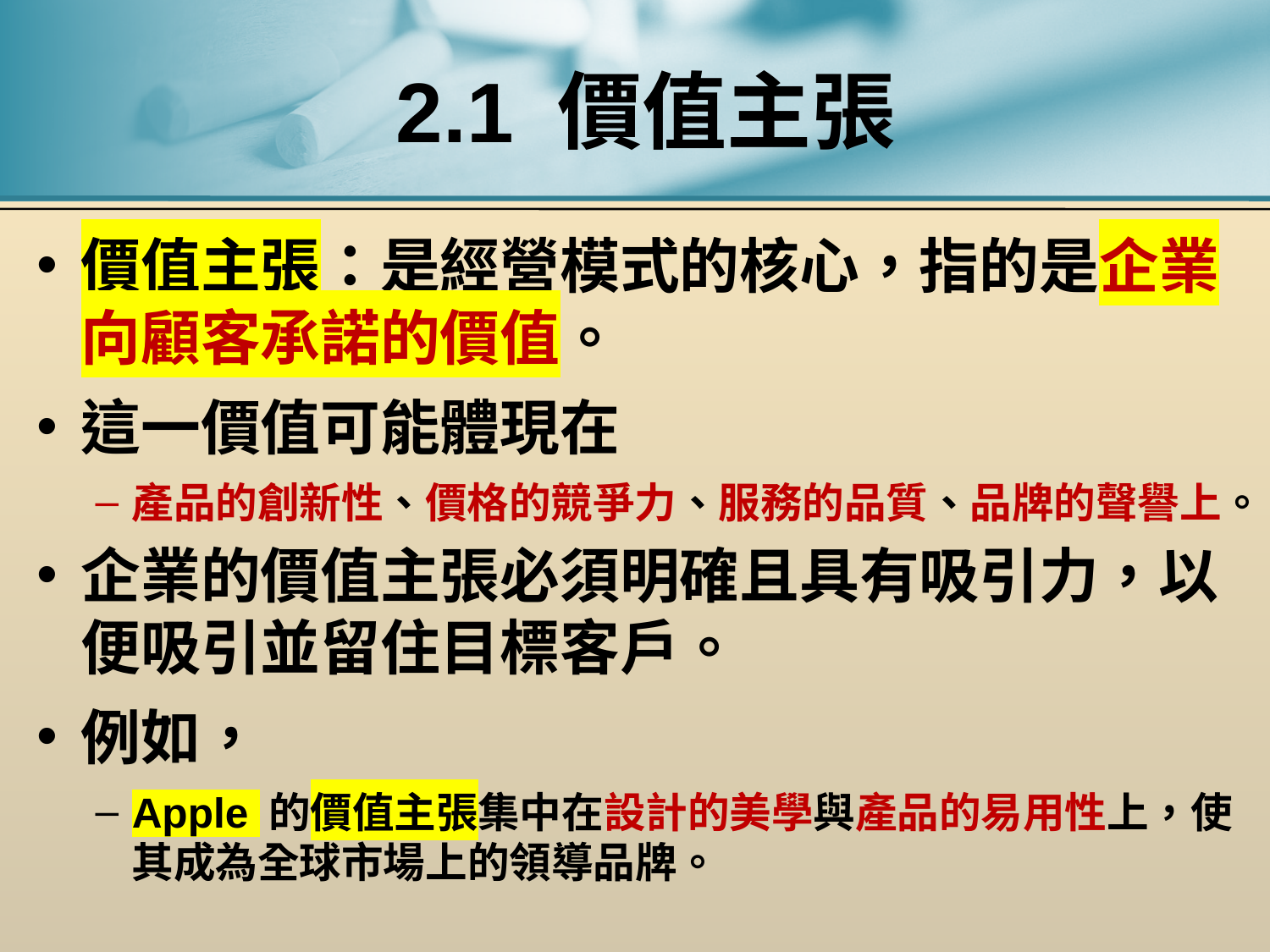

# 2.1 價值主張
價值主張：是經營模式的核心，指的是企業向顧客承諾的價值。
這一價值可能體現在
產品的創新性、價格的競爭力、服務的品質、品牌的聲譽上。
企業的價值主張必須明確且具有吸引力，以便吸引並留住目標客戶。
例如，
Apple 的價值主張集中在設計的美學與產品的易用性上，使其成為全球市場上的領導品牌。